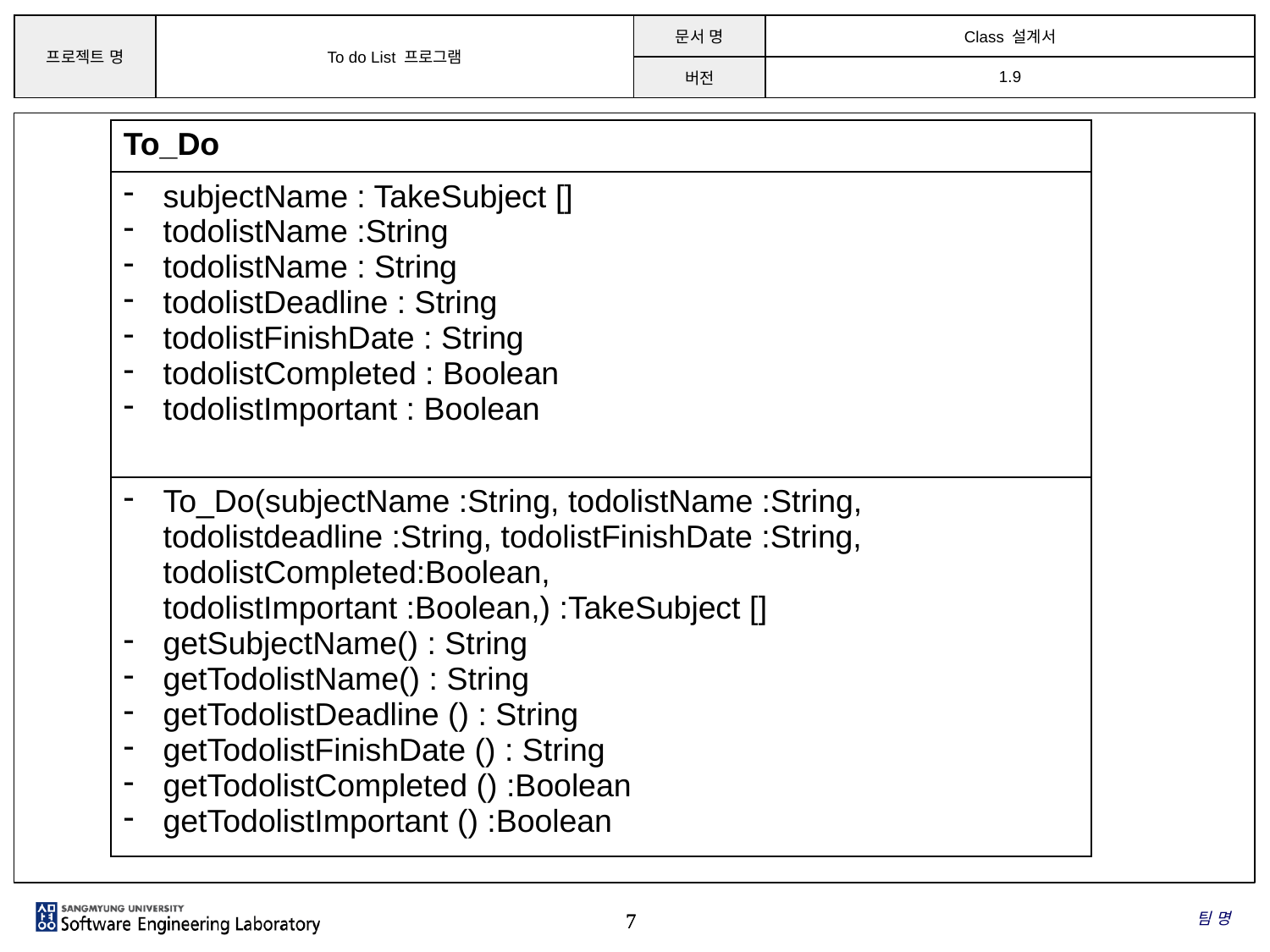

| To\_Do |
| --- |
| subjectName : TakeSubject [] todolistName :String todolistName : String todolistDeadline : String todolistFinishDate : String todolistCompleted : Boolean todolistImportant : Boolean |
| To\_Do(subjectName :String, todolistName :String, todolistdeadline :String, todolistFinishDate :String, todolistCompleted:Boolean, todolistImportant :Boolean,) :TakeSubject [] getSubjectName() : String getTodolistName() : String getTodolistDeadline () : String getTodolistFinishDate () : String getTodolistCompleted () :Boolean getTodolistImportant () :Boolean |
팀 명